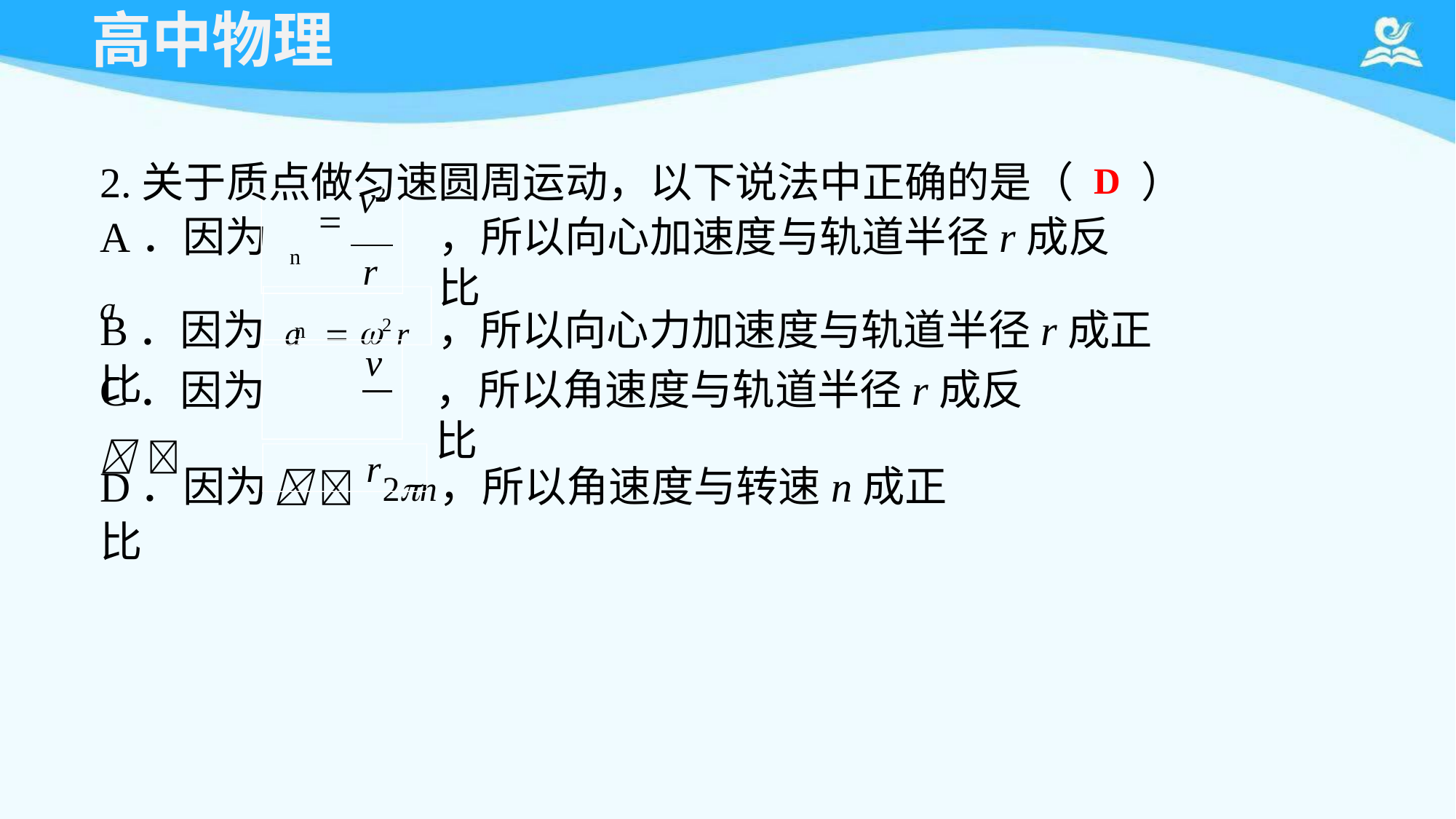

# 高中物理
2.关于质点做匀速圆周运动，以下说法中正确的是（ D	）

2
= v
A．因为 a
，所以向心加速度与轨道半径r成反比
n
r

B．因为 a	= ω2 r	，所以向心力加速度与轨道半径r成正比

n
C．因为 ω =
v  r

，所以角速度与轨道半径r成反比

D．因为ω = 2πn	，所以角速度与转速n成正比